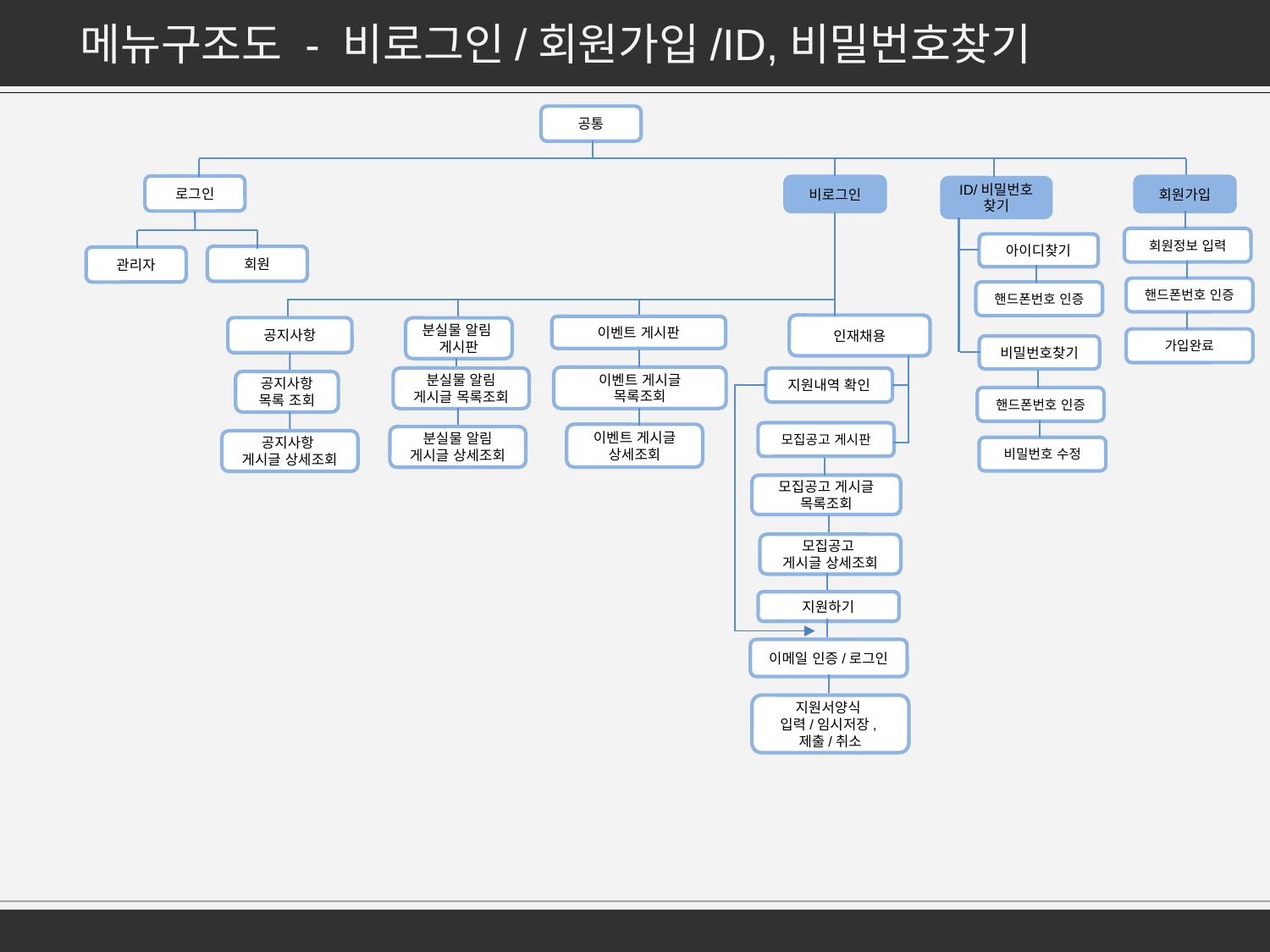

메뉴구조도 - 비로그인/회원가입/ID,비밀번호찾기
공통
로그인
비로그인
회원가입
ID/비밀번호 찾기
회원정보 입력
아이디찾기
회원
관리자
핸드폰번호 인증
핸드폰번호 인증
인재채용
이벤트 게시판
공지사항
분실물 알림
게시판
가입완료
비밀번호찾기
이벤트 게시글
목록조회
분실물 알림
게시글 목록조회
지원내역 확인
공지사항 목록 조회
핸드폰번호 인증
모집공고 게시판
이벤트 게시글
상세조회
분실물 알림
게시글 상세조회
공지사항
게시글 상세조회
비밀번호 수정
모집공고 게시글
목록조회
모집공고
게시글 상세조회
지원하기
이메일 인증/로그인
지원서양식
입력/임시저장,
제출/취소